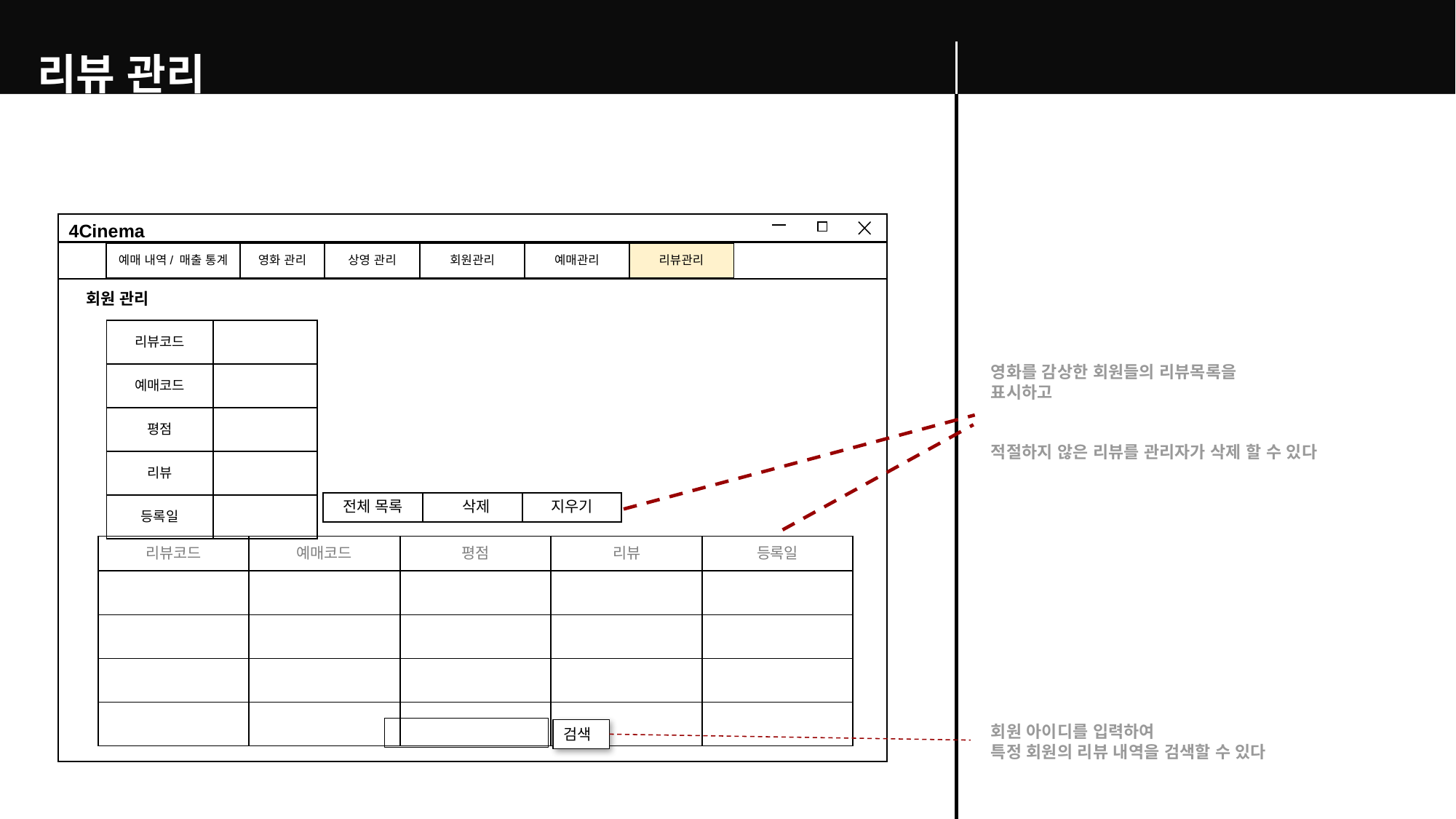

리뷰 관리
4Cinema

| 예매 내역/ 매출 통계 | 영화 관리 | 상영 관리 | 회원관리 | 예매관리 | 리뷰관리 |
| --- | --- | --- | --- | --- | --- |
회원 관리
| 리뷰코드 |  |
| --- | --- |
| 예매코드 |  |
| 평점 |  |
| 리뷰 |  |
| 등록일 |  |
영화를 감상한 회원들의 리뷰목록을
표시하고

적절하지 않은 리뷰를 관리자가 삭제 할 수 있다

회원 아이디를 입력하여
특정 회원의 리뷰 내역을 검색할 수 있다

| 전체 목록 | 삭제 | 지우기 |
| --- | --- | --- |
| 리뷰코드 | 예매코드 | 평점 | 리뷰 | 등록일 |
| --- | --- | --- | --- | --- |
|  |  |  |  |  |
|  |  |  |  |  |
|  |  |  |  |  |
|  |  |  |  |  |

검색